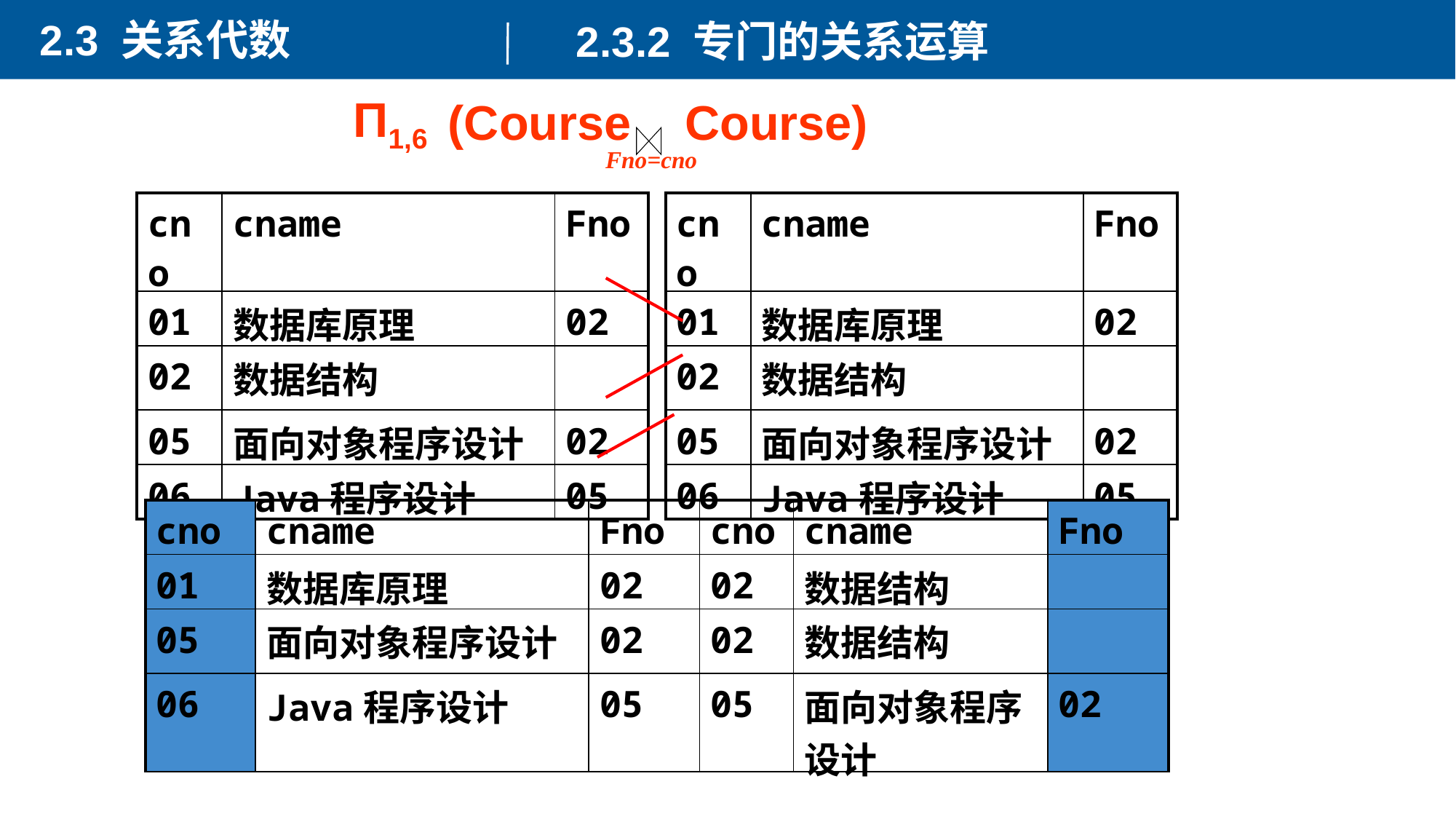

2.3 关系代数
2.3.2 专门的关系运算

Fno=cno
Π1,6
　(Course    Course)
| cno | cname | Fno |
| --- | --- | --- |
| 01 | 数据库原理 | 02 |
| 02 | 数据结构 |  |
| 05 | 面向对象程序设计 | 02 |
| 06 | Java程序设计 | 05 |
| cno | cname | Fno |
| --- | --- | --- |
| 01 | 数据库原理 | 02 |
| 02 | 数据结构 |  |
| 05 | 面向对象程序设计 | 02 |
| 06 | Java程序设计 | 05 |
| cno | cname | Fno | cno | cname | Fno |
| --- | --- | --- | --- | --- | --- |
| 01 | 数据库原理 | 02 | 02 | 数据结构 |  |
| 05 | 面向对象程序设计 | 02 | 02 | 数据结构 |  |
| 06 | Java程序设计 | 05 | 05 | 面向对象程序设计 | 02 |